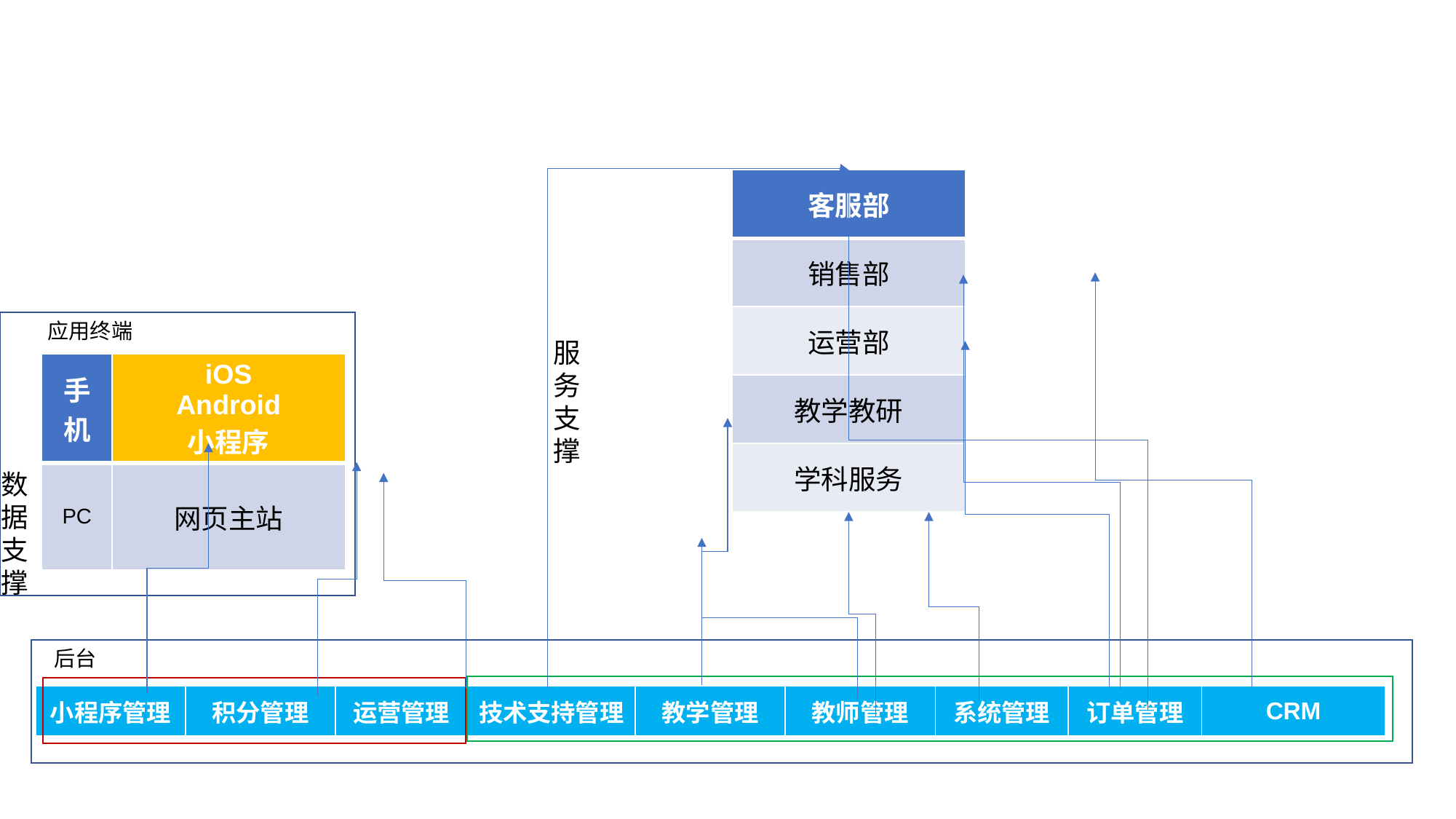

| 客服部 |
| --- |
| 销售部 |
| 运营部 |
| 教学教研 |
| 学科服务 |

应用终端
服
务
支
撑
| 手机 | iOS Android 小程序 |
| --- | --- |
| PC | 网页主站 |
数
据
支
撑

后台

| 小程序管理 | 积分管理 | 运营管理 | 技术支持管理 | 教学管理 | 教师管理 | 系统管理 | 订单管理 | CRM |
| --- | --- | --- | --- | --- | --- | --- | --- | --- |